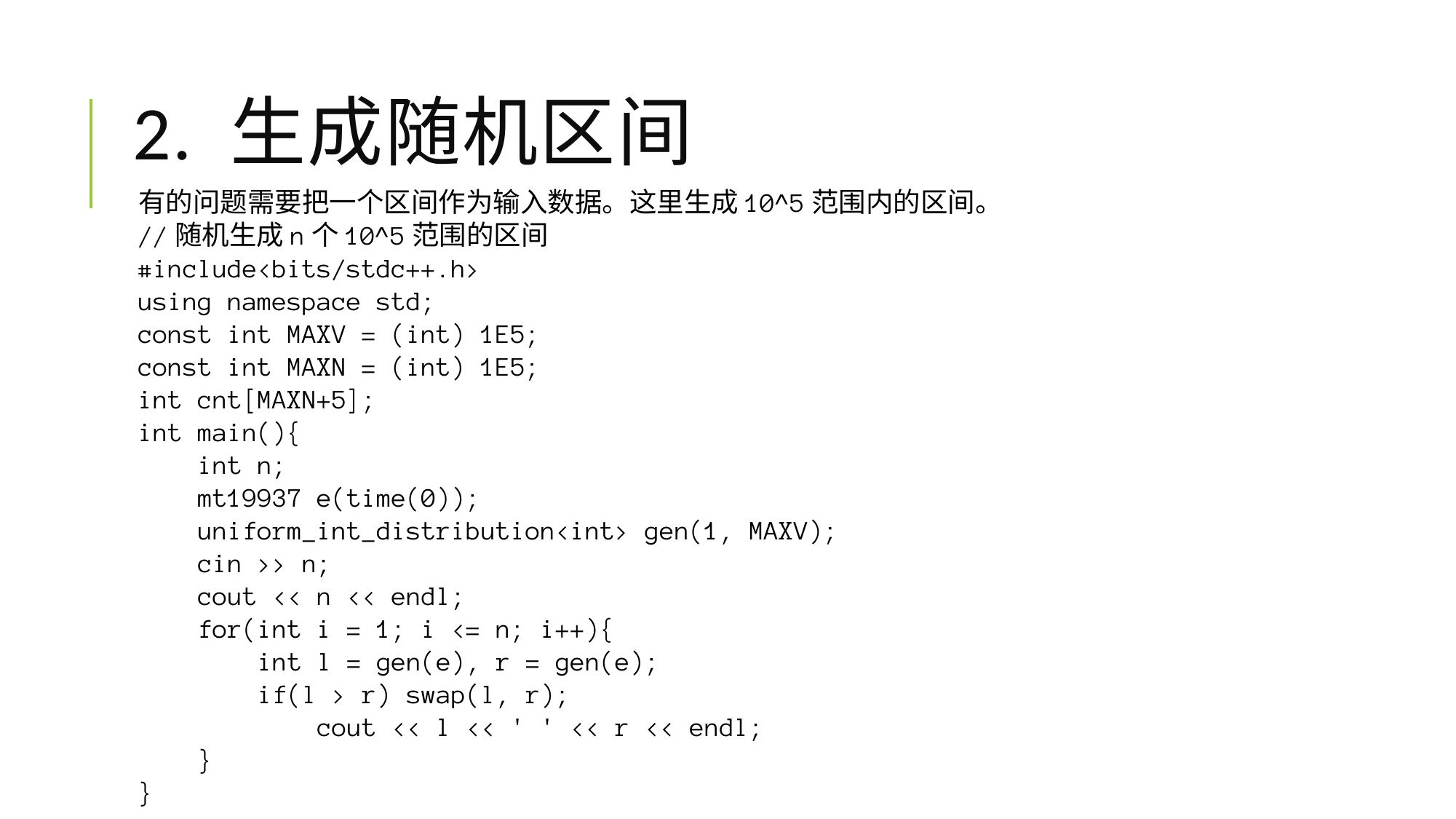

# 2. 生成随机区间
有的问题需要把一个区间作为输入数据。这里生成10^5范围内的区间。
//随机生成n个10^5范围的区间
#include<bits/stdc++.h>
using namespace std;
const int MAXV = (int) 1E5;
const int MAXN = (int) 1E5;
int cnt[MAXN+5];
int main(){
    int n;
    mt19937 e(time(0));
    uniform_int_distribution<int> gen(1, MAXV);
    cin >> n;
    cout << n << endl;
    for(int i = 1; i <= n; i++){
        int l = gen(e), r = gen(e);
        if(l > r) swap(l, r);
            cout << l << ' ' << r << endl;
    }
}